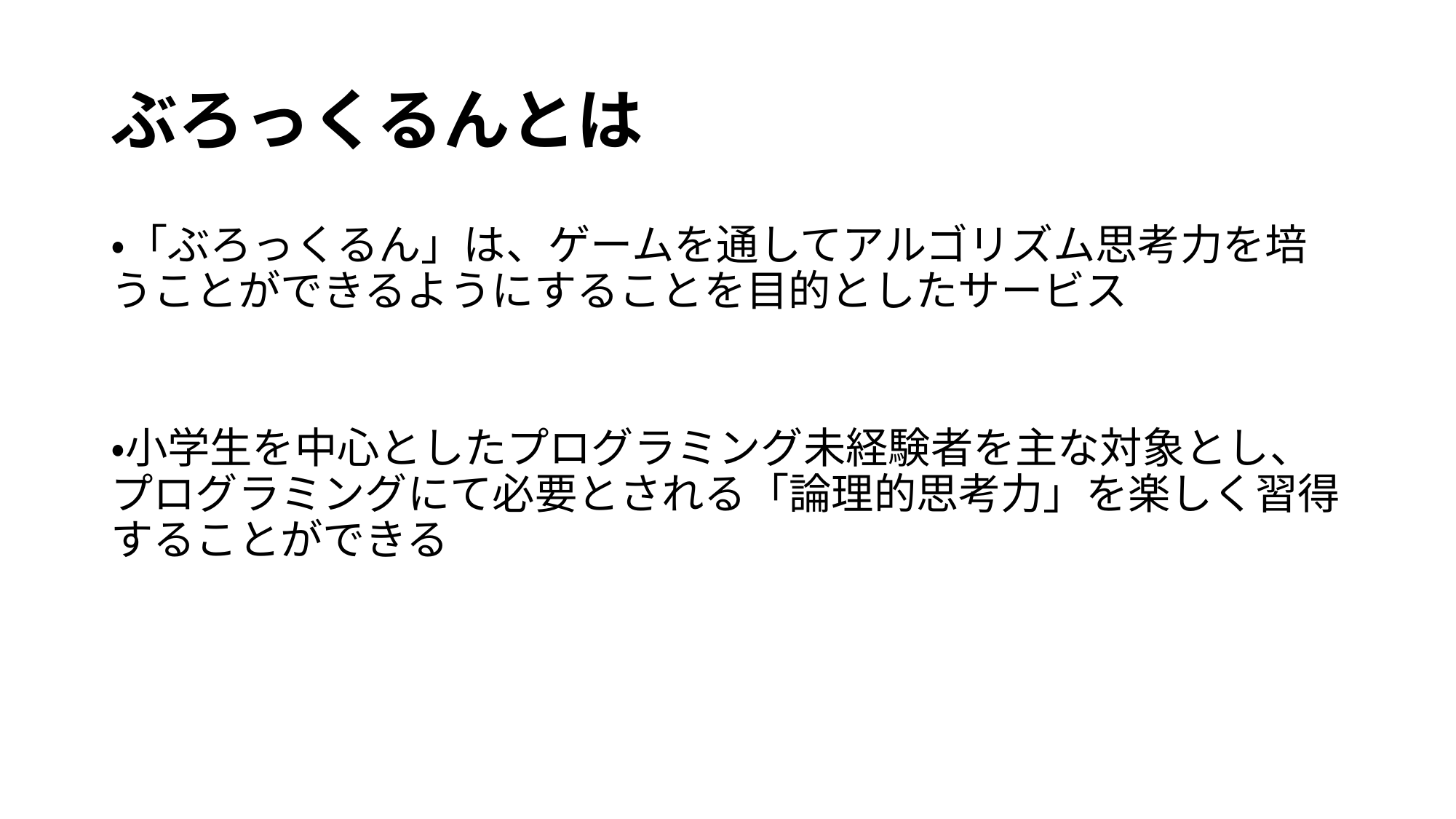

# ぶろっくるんとは
・「ぶろっくるん」は、ゲームを通してアルゴリズム思考力を培うことができるようにすることを目的としたサービス
・小学生を中心としたプログラミング未経験者を主な対象とし、プログラミングにて必要とされる「論理的思考力」を楽しく習得することができる